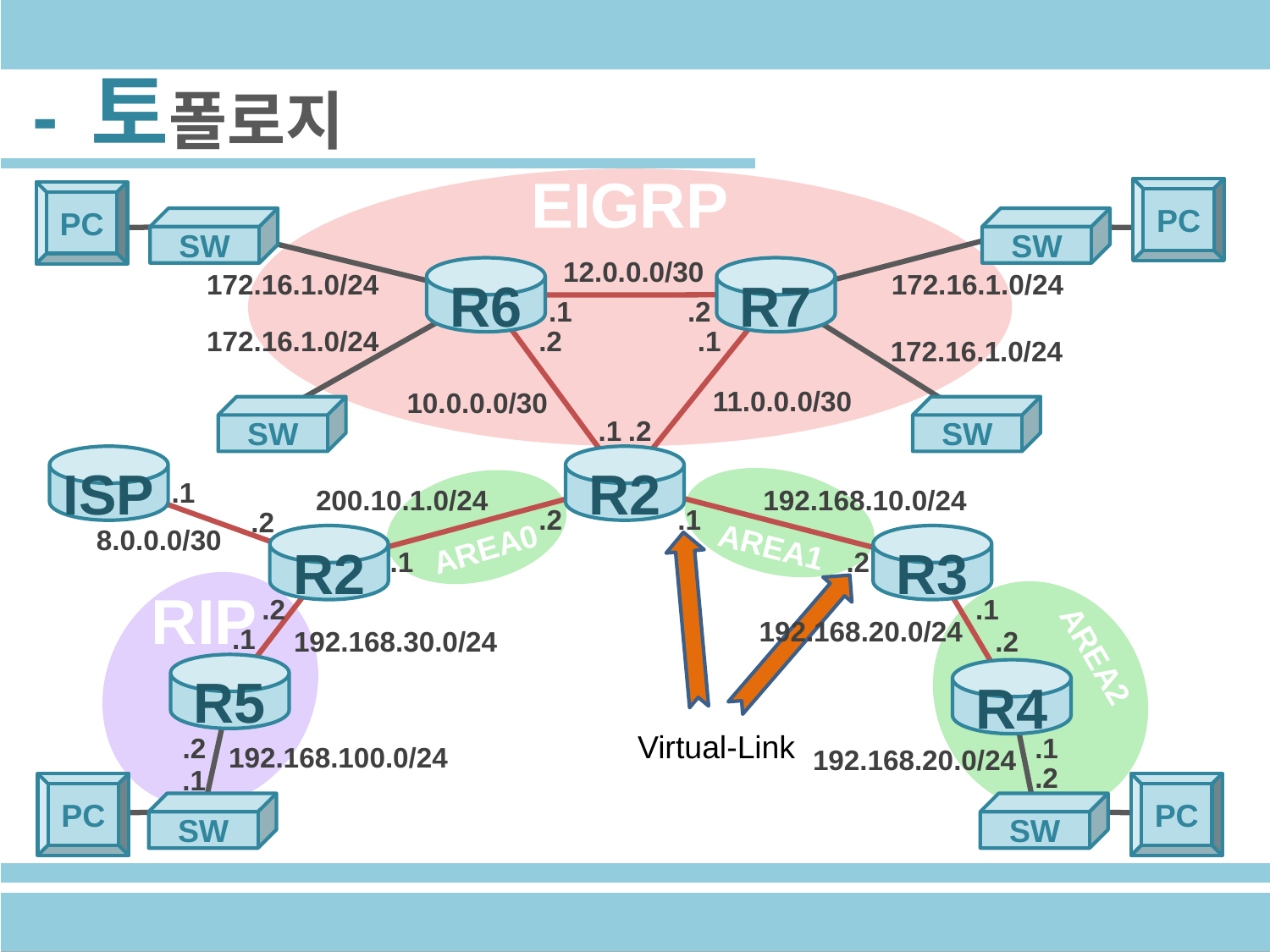

- 토폴로지
EIGRP

PC
PC
PC
PC
SW
SW
SW
SW
SW
SW
R6
R7
ISP
R2
R2
R3
R5
R4
12.0.0.0/30
172.16.1.0/24
172.16.1.0/24
.1
.2
172.16.1.0/24
.2
.1
172.16.1.0/24
11.0.0.0/30
10.0.0.0/30
.1
.2
.1

200.10.1.0/24
192.168.10.0/24
.2
.1
.2
8.0.0.0/30
AREA1
AREA0
.1
.2

RIP
.2
.1

192.168.20.0/24
.1
192.168.30.0/24
.2

AREA2
Virtual-Link
.2
.1
192.168.100.0/24
192.168.20.0/24
.2
.1